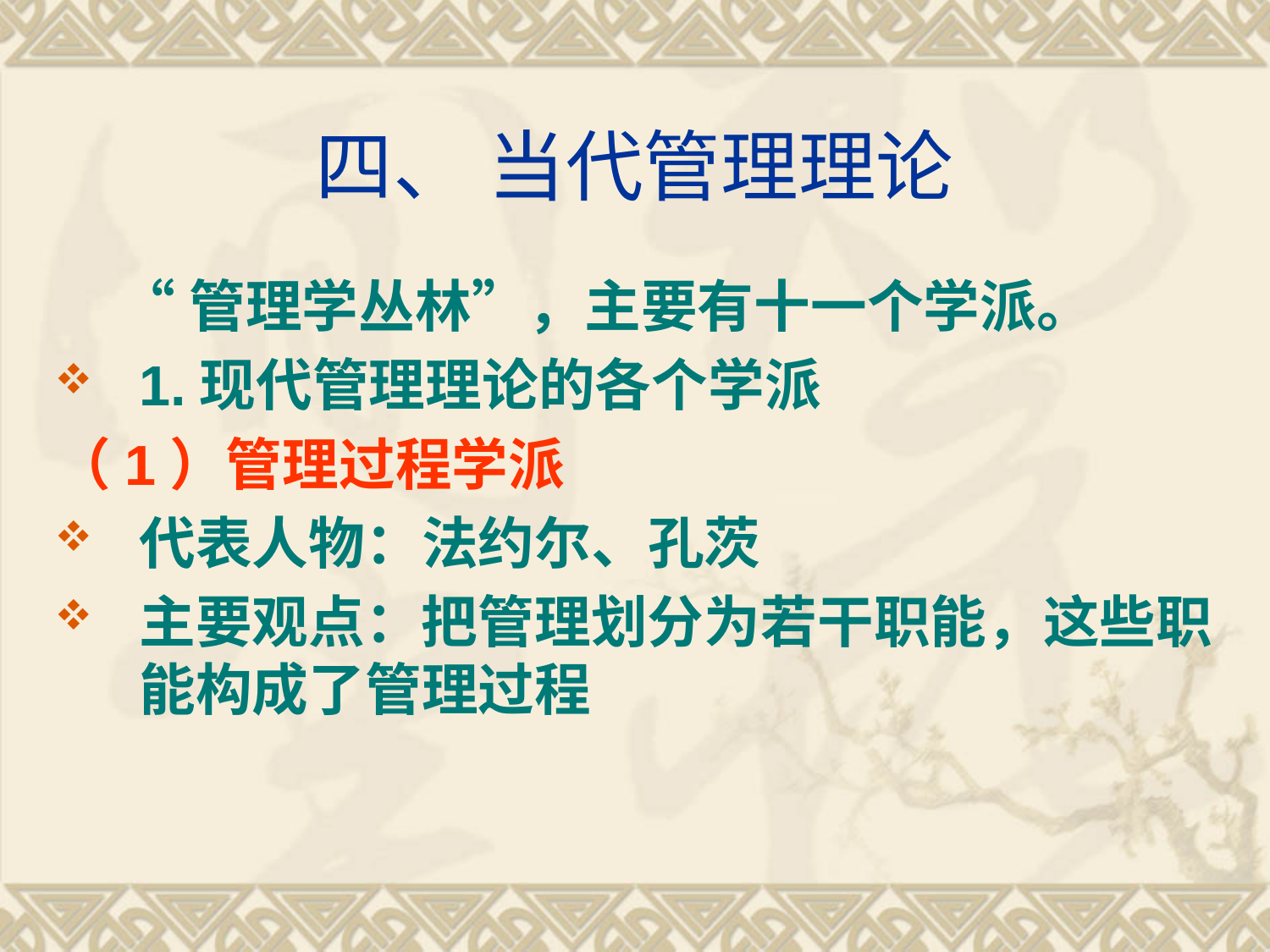

# 四、 当代管理理论
     “管理学丛林”，主要有十一个学派。
1.现代管理理论的各个学派
（1）管理过程学派
代表人物：法约尔、孔茨
主要观点：把管理划分为若干职能，这些职能构成了管理过程